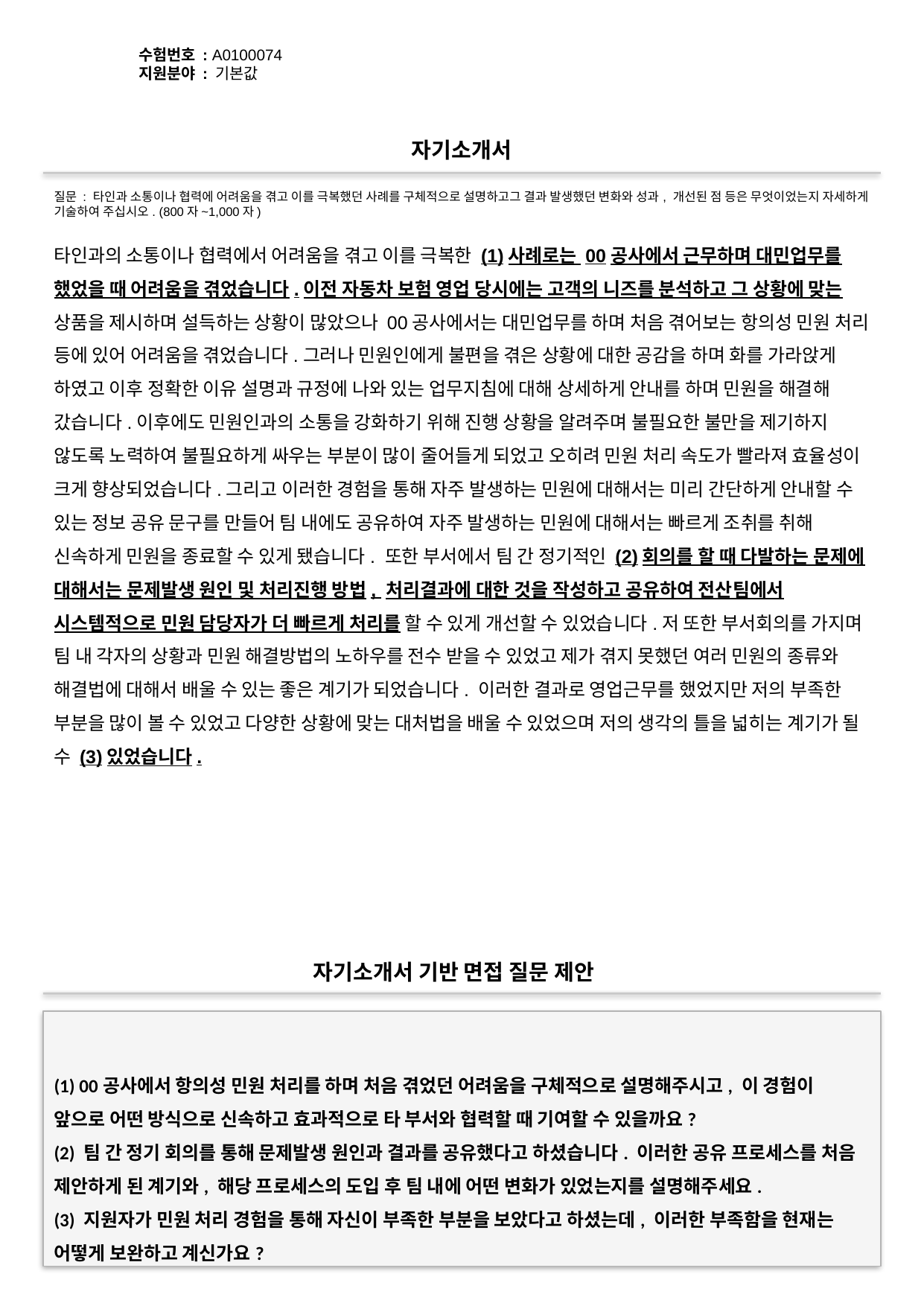

수험번호 : A0100074
지원분야 : 기본값
#

자기소개서

질문 : 타인과 소통이나 협력에 어려움을 겪고 이를 극복했던 사례를 구체적으로 설명하고그 결과 발생했던 변화와 성과, 개선된 점 등은 무엇이었는지 자세하게 기술하여 주십시오. (800자~1,000자)

타인과의 소통이나 협력에서 어려움을 겪고 이를 극복한 (1)사례로는 00공사에서 근무하며 대민업무를 했었을 때 어려움을 겪었습니다.이전 자동차 보험 영업 당시에는 고객의 니즈를 분석하고 그 상황에 맞는 상품을 제시하며 설득하는 상황이 많았으나 00공사에서는 대민업무를 하며 처음 겪어보는 항의성 민원 처리 등에 있어 어려움을 겪었습니다.그러나 민원인에게 불편을 겪은 상황에 대한 공감을 하며 화를 가라앉게 하였고 이후 정확한 이유 설명과 규정에 나와 있는 업무지침에 대해 상세하게 안내를 하며 민원을 해결해 갔습니다.이후에도 민원인과의 소통을 강화하기 위해 진행 상황을 알려주며 불필요한 불만을 제기하지 않도록 노력하여 불필요하게 싸우는 부분이 많이 줄어들게 되었고 오히려 민원 처리 속도가 빨라져 효율성이 크게 향상되었습니다.그리고 이러한 경험을 통해 자주 발생하는 민원에 대해서는 미리 간단하게 안내할 수 있는 정보 공유 문구를 만들어 팀 내에도 공유하여 자주 발생하는 민원에 대해서는 빠르게 조취를 취해 신속하게 민원을 종료할 수 있게 됐습니다. 또한 부서에서 팀 간 정기적인 (2)회의를 할 때 다발하는 문제에 대해서는 문제발생 원인 및 처리진행 방법, 처리결과에 대한 것을 작성하고 공유하여 전산팀에서 시스템적으로 민원 담당자가 더 빠르게 처리를 할 수 있게 개선할 수 있었습니다.저 또한 부서회의를 가지며 팀 내 각자의 상황과 민원 해결방법의 노하우를 전수 받을 수 있었고 제가 겪지 못했던 여러 민원의 종류와 해결법에 대해서 배울 수 있는 좋은 계기가 되었습니다. 이러한 결과로 영업근무를 했었지만 저의 부족한 부분을 많이 볼 수 있었고 다양한 상황에 맞는 대처법을 배울 수 있었으며 저의 생각의 틀을 넓히는 계기가 될 수 (3)있었습니다.

자기소개서 기반 면접 질문 제안

(1) 00공사에서 항의성 민원 처리를 하며 처음 겪었던 어려움을 구체적으로 설명해주시고, 이 경험이 앞으로 어떤 방식으로 신속하고 효과적으로 타 부서와 협력할 때 기여할 수 있을까요?
(2) 팀 간 정기 회의를 통해 문제발생 원인과 결과를 공유했다고 하셨습니다. 이러한 공유 프로세스를 처음 제안하게 된 계기와, 해당 프로세스의 도입 후 팀 내에 어떤 변화가 있었는지를 설명해주세요.
(3) 지원자가 민원 처리 경험을 통해 자신이 부족한 부분을 보았다고 하셨는데, 이러한 부족함을 현재는 어떻게 보완하고 계신가요?